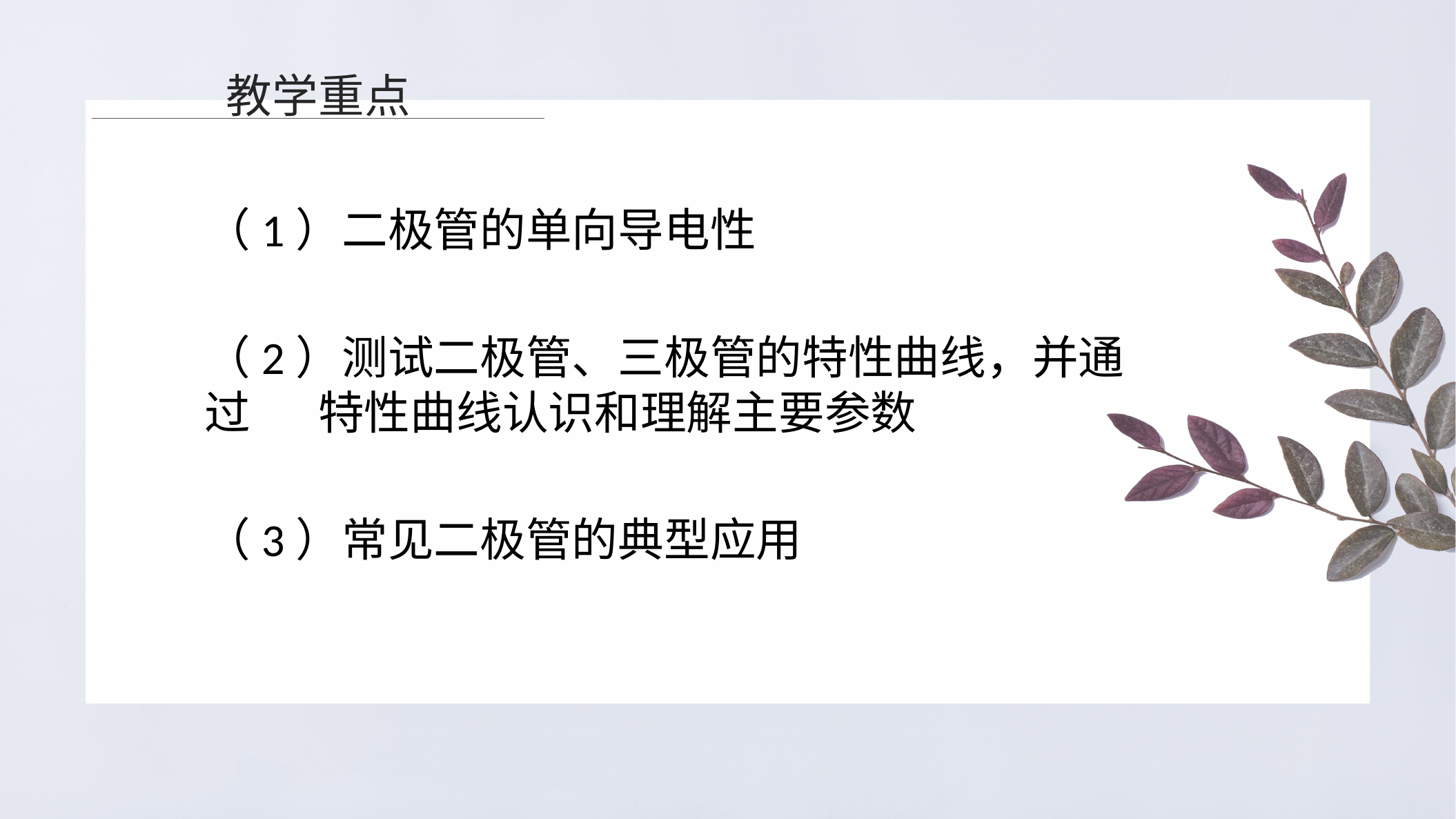

教学重点
（1）二极管的单向导电性
（2）测试二极管、三极管的特性曲线，并通过  	 特性曲线认识和理解主要参数

（3）常见二极管的典型应用